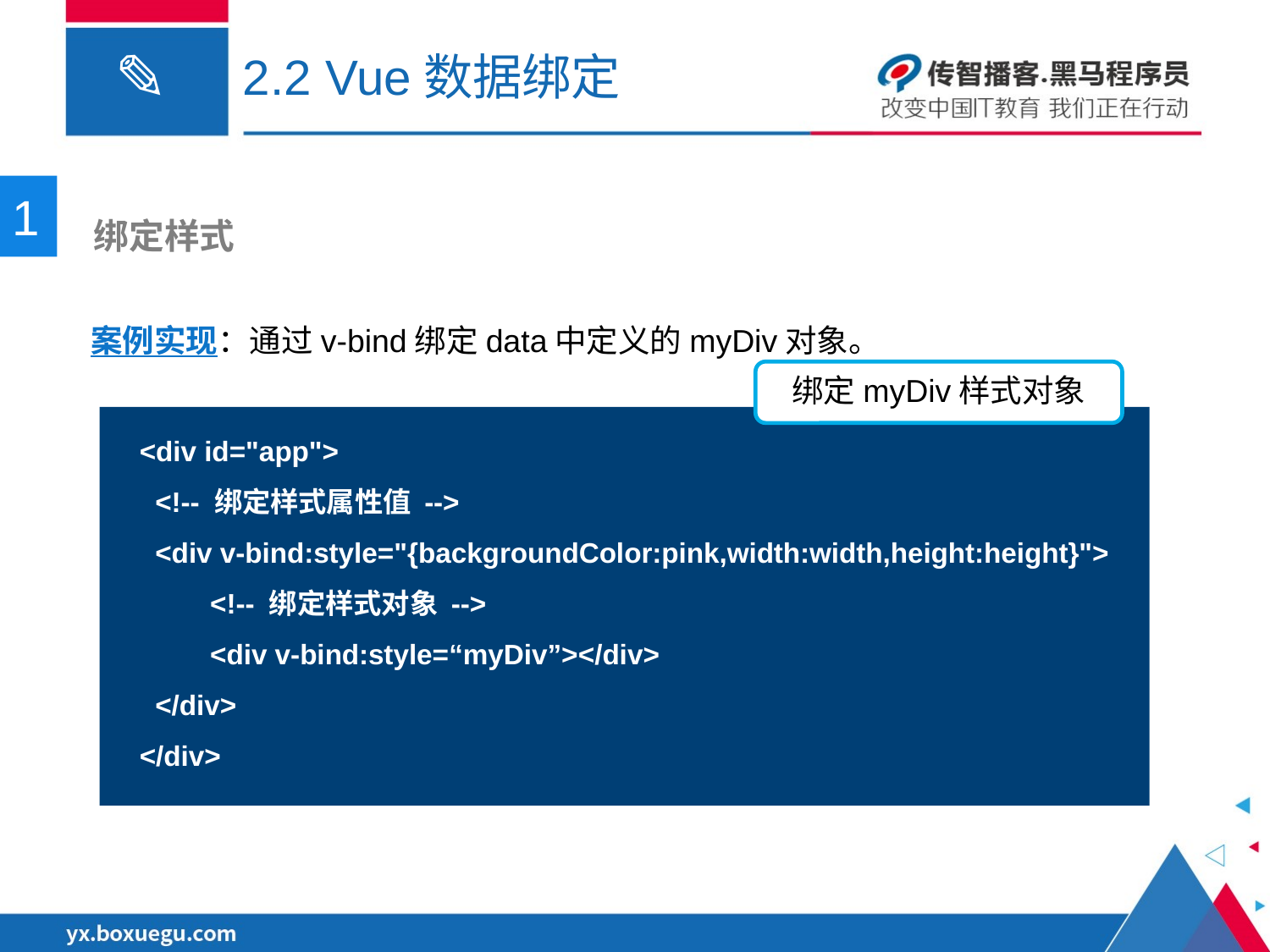

# 2.2 Vue数据绑定

1
  绑定样式
案例实现：通过v-bind绑定data中定义的myDiv对象。
绑定myDiv样式对象

<div id="app">
  <!-- 绑定样式属性值 -->
  <div v-bind:style="{backgroundColor:pink,width:width,height:height}">
         <!-- 绑定样式对象 -->
         <div v-bind:style=“myDiv”></div>
  </div>
</div>